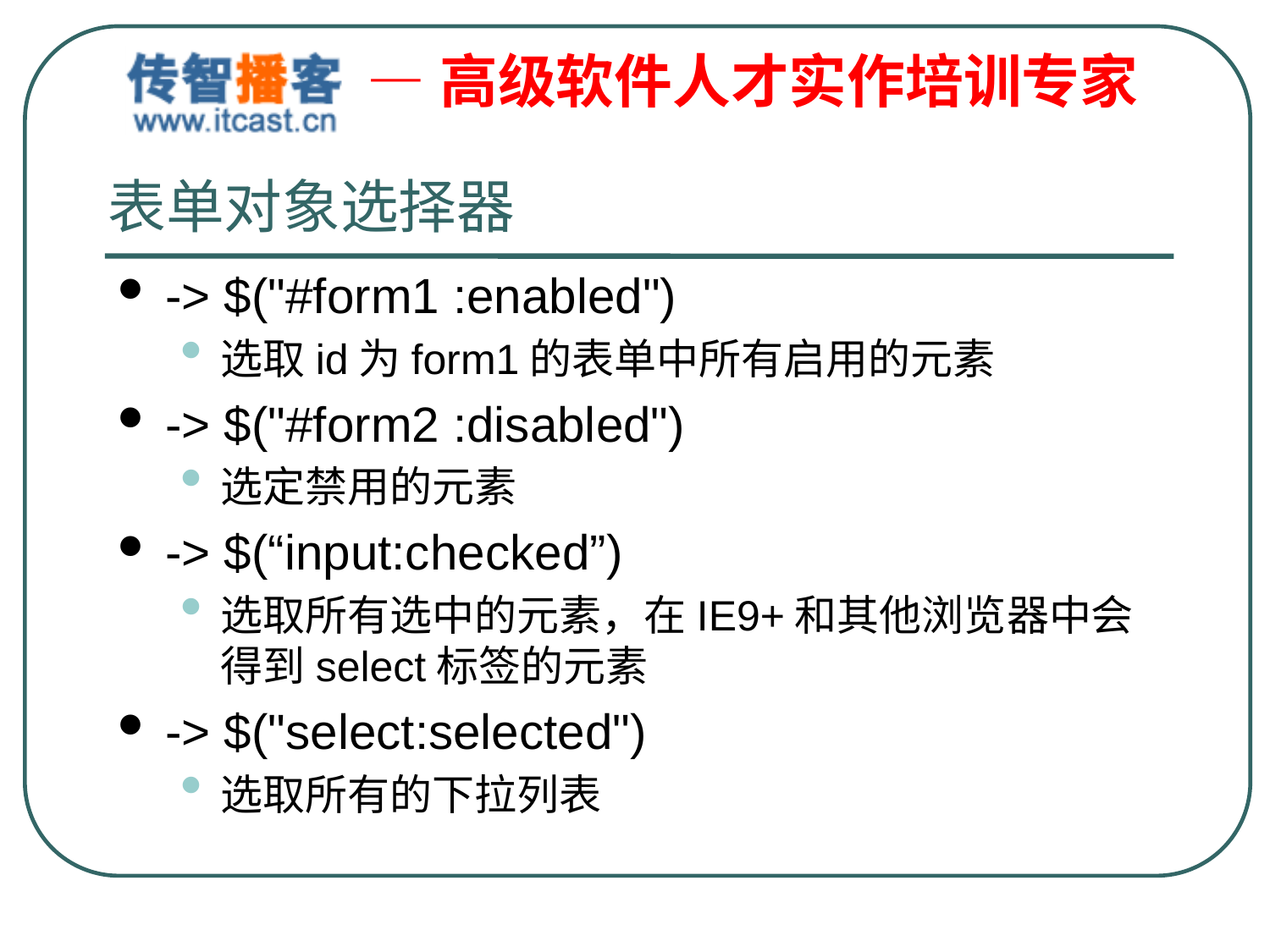

# 表单对象选择器
-> $("#form1 :enabled")
选取id为form1的表单中所有启用的元素
-> $("#form2 :disabled")
选定禁用的元素
-> $(“input:checked”)
选取所有选中的元素，在IE9+和其他浏览器中会得到select标签的元素
-> $("select:selected")
选取所有的下拉列表